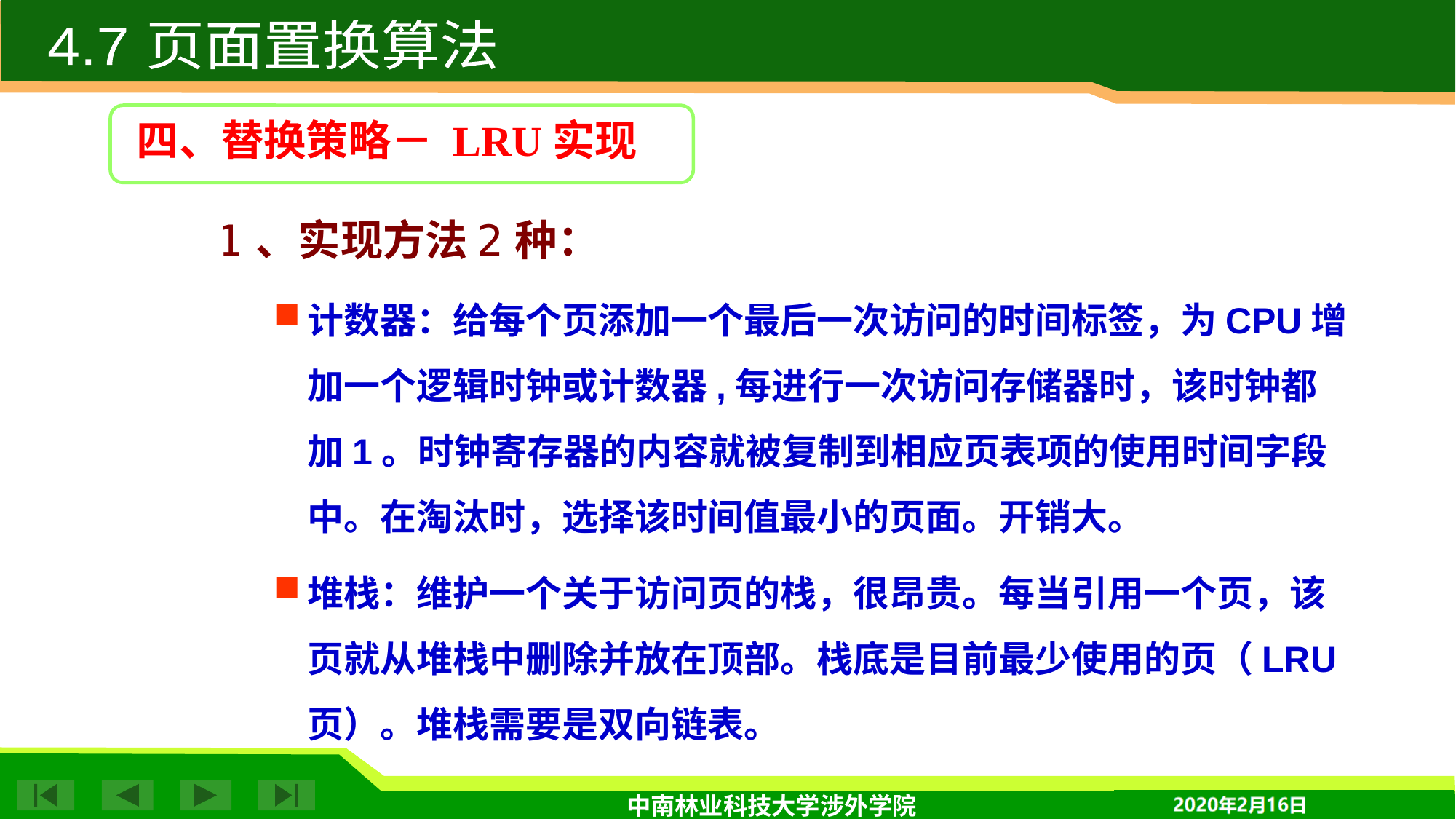

4.7 页面置换算法

四、替换策略－ LRU实现
1、实现方法2种：
计数器：给每个页添加一个最后一次访问的时间标签，为CPU增加一个逻辑时钟或计数器,每进行一次访问存储器时，该时钟都加1。时钟寄存器的内容就被复制到相应页表项的使用时间字段中。在淘汰时，选择该时间值最小的页面。开销大。
堆栈：维护一个关于访问页的栈，很昂贵。每当引用一个页，该页就从堆栈中删除并放在顶部。栈底是目前最少使用的页（LRU页）。堆栈需要是双向链表。